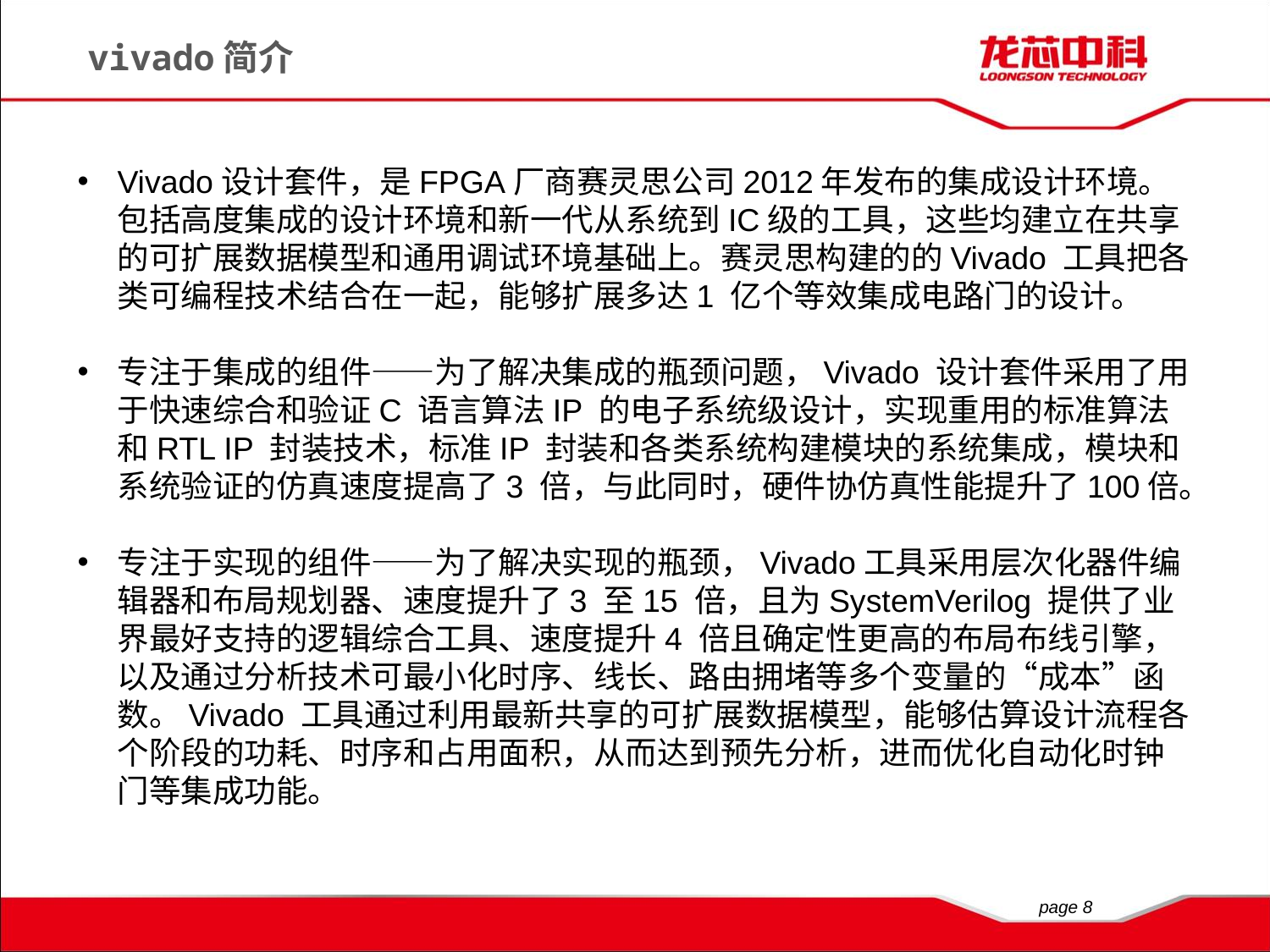

vivado简介
Vivado设计套件，是FPGA厂商赛灵思公司2012年发布的集成设计环境。包括高度集成的设计环境和新一代从系统到IC级的工具，这些均建立在共享的可扩展数据模型和通用调试环境基础上。赛灵思构建的的Vivado 工具把各类可编程技术结合在一起，能够扩展多达1 亿个等效集成电路门的设计。

专注于集成的组件——为了解决集成的瓶颈问题，Vivado 设计套件采用了用于快速综合和验证C 语言算法IP 的电子系统级设计，实现重用的标准算法和RTL IP 封装技术，标准IP 封装和各类系统构建模块的系统集成，模块和系统验证的仿真速度提高了3 倍，与此同时，硬件协仿真性能提升了100倍。

专注于实现的组件——为了解决实现的瓶颈，Vivado工具采用层次化器件编辑器和布局规划器、速度提升了3 至15 倍，且为SystemVerilog 提供了业界最好支持的逻辑综合工具、速度提升4 倍且确定性更高的布局布线引擎，以及通过分析技术可最小化时序、线长、路由拥堵等多个变量的“成本”函数。Vivado 工具通过利用最新共享的可扩展数据模型，能够估算设计流程各个阶段的功耗、时序和占用面积，从而达到预先分析，进而优化自动化时钟门等集成功能。
page 8